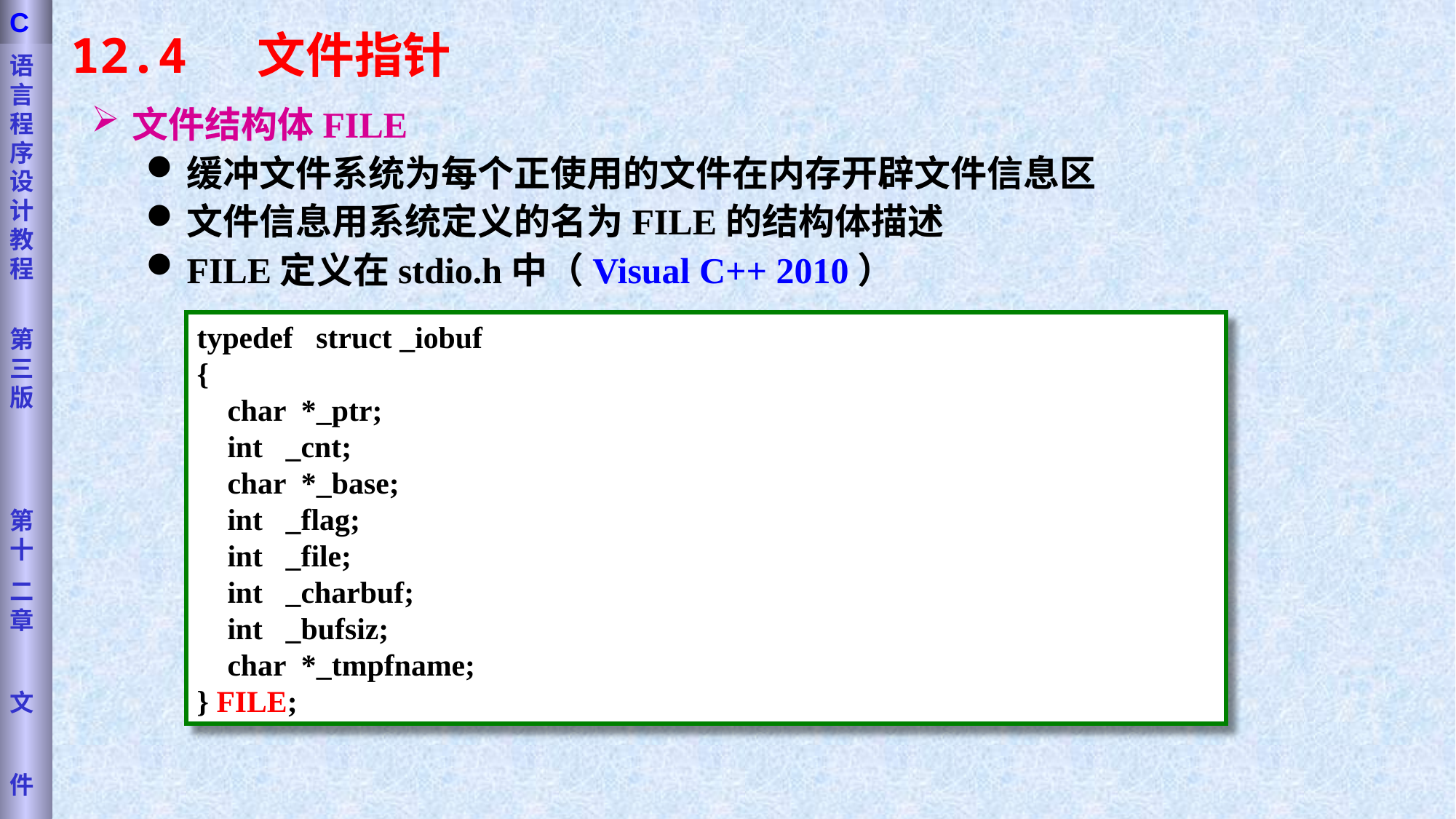

语言程序设计教程
第三版

第十
二章

文

件
C
12.4  文件指针
文件结构体FILE
缓冲文件系统为每个正使用的文件在内存开辟文件信息区
文件信息用系统定义的名为FILE的结构体描述
FILE定义在stdio.h中（Visual C++ 2010）
typedef   struct _iobuf
{
    char  *_ptr;
    int   _cnt;
    char  *_base;
    int   _flag;
    int   _file;
    int   _charbuf;
    int   _bufsiz;
    char  *_tmpfname;
} FILE;